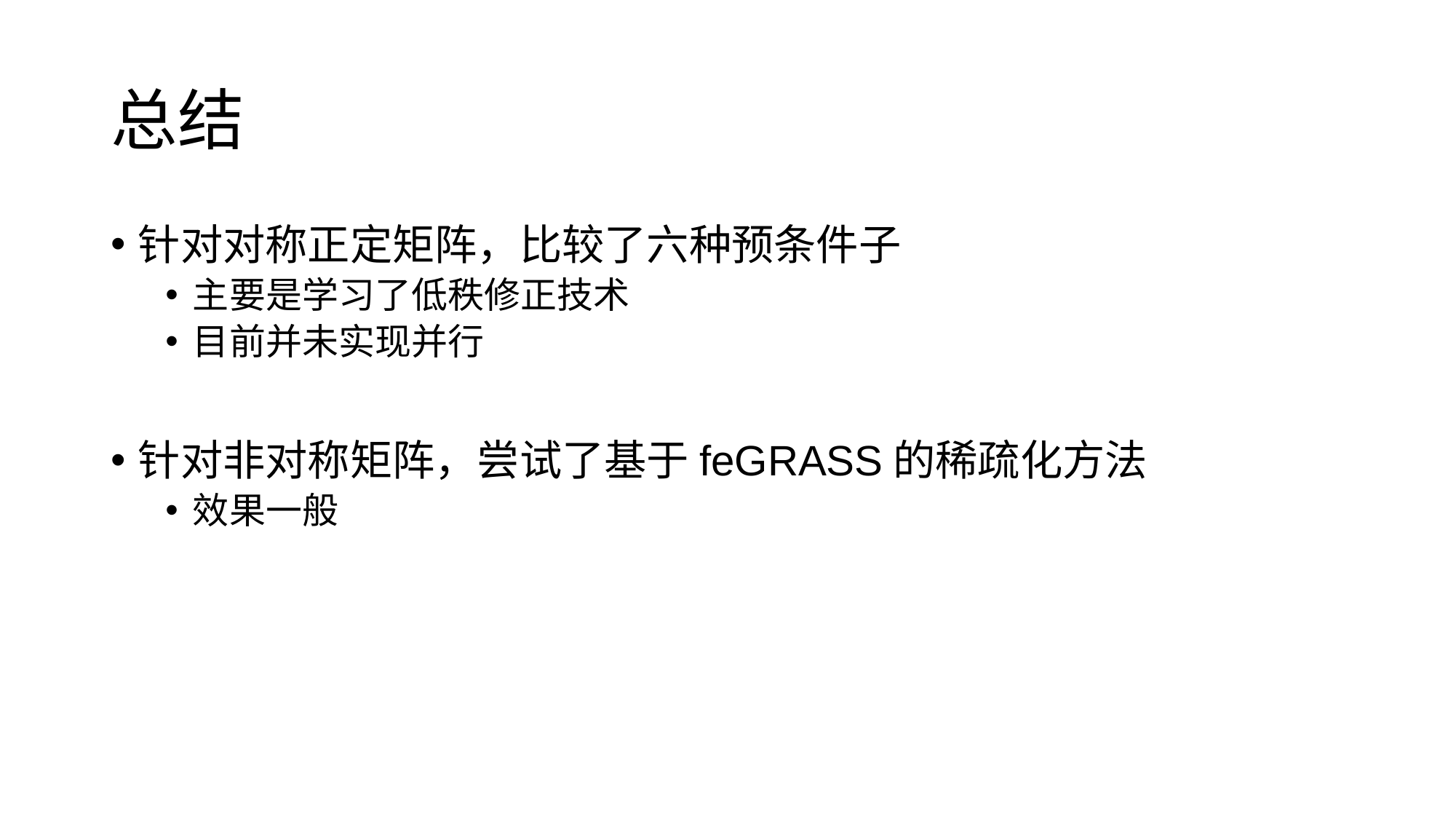

# 总结
针对对称正定矩阵，比较了六种预条件子
主要是学习了低秩修正技术
目前并未实现并行

针对非对称矩阵，尝试了基于feGRASS的稀疏化方法
效果一般